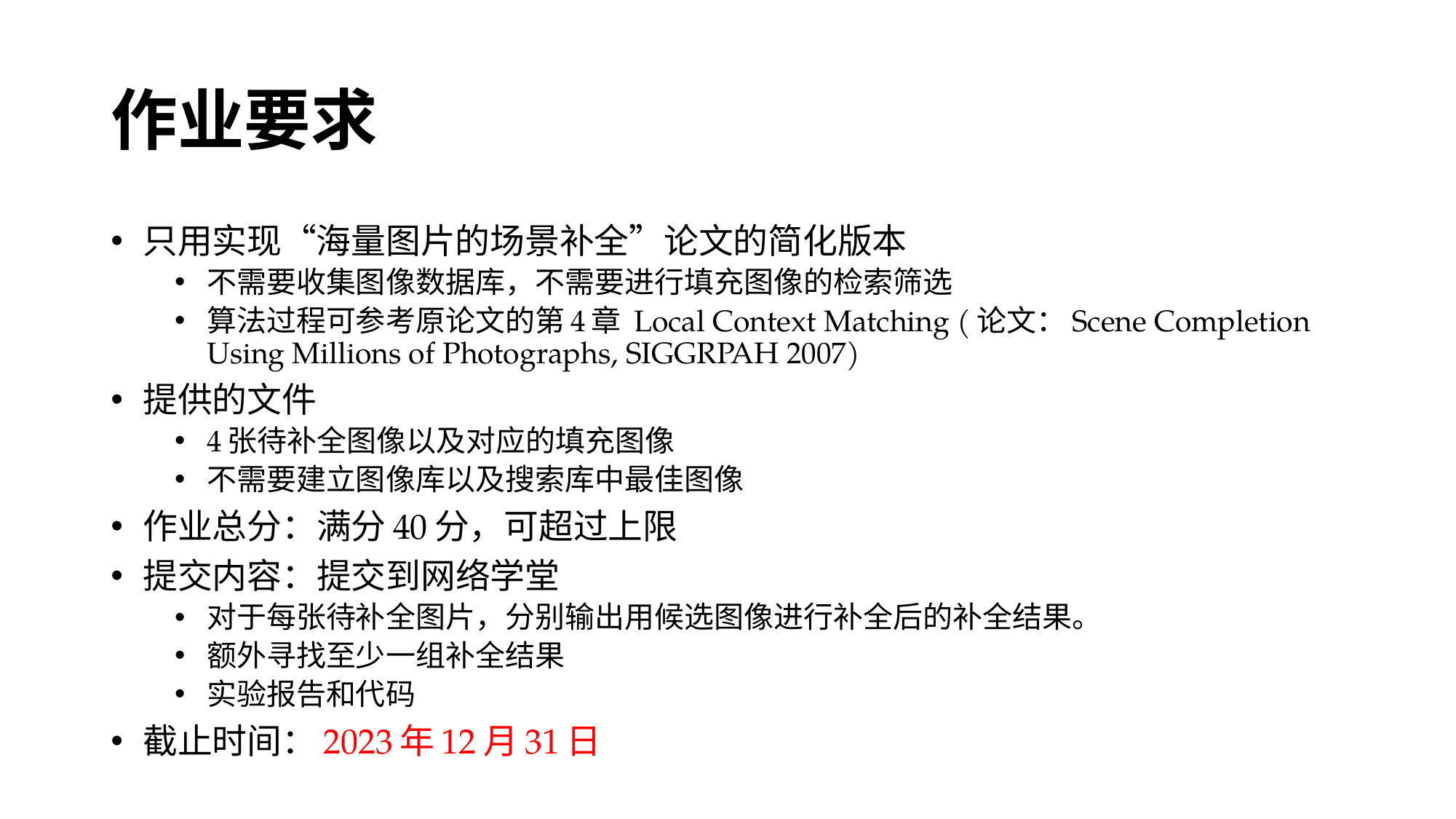

# 作业要求
只用实现“海量图片的场景补全”论文的简化版本
不需要收集图像数据库，不需要进行填充图像的检索筛选
算法过程可参考原论文的第4章 Local Context Matching (论文：Scene Completion Using Millions of Photographs, SIGGRPAH 2007)
提供的文件
4张待补全图像以及对应的填充图像
不需要建立图像库以及搜索库中最佳图像
作业总分：满分40分，可超过上限
提交内容：提交到网络学堂
对于每张待补全图片，分别输出用候选图像进行补全后的补全结果。
额外寻找至少一组补全结果
实验报告和代码
截止时间：2023年12月31日